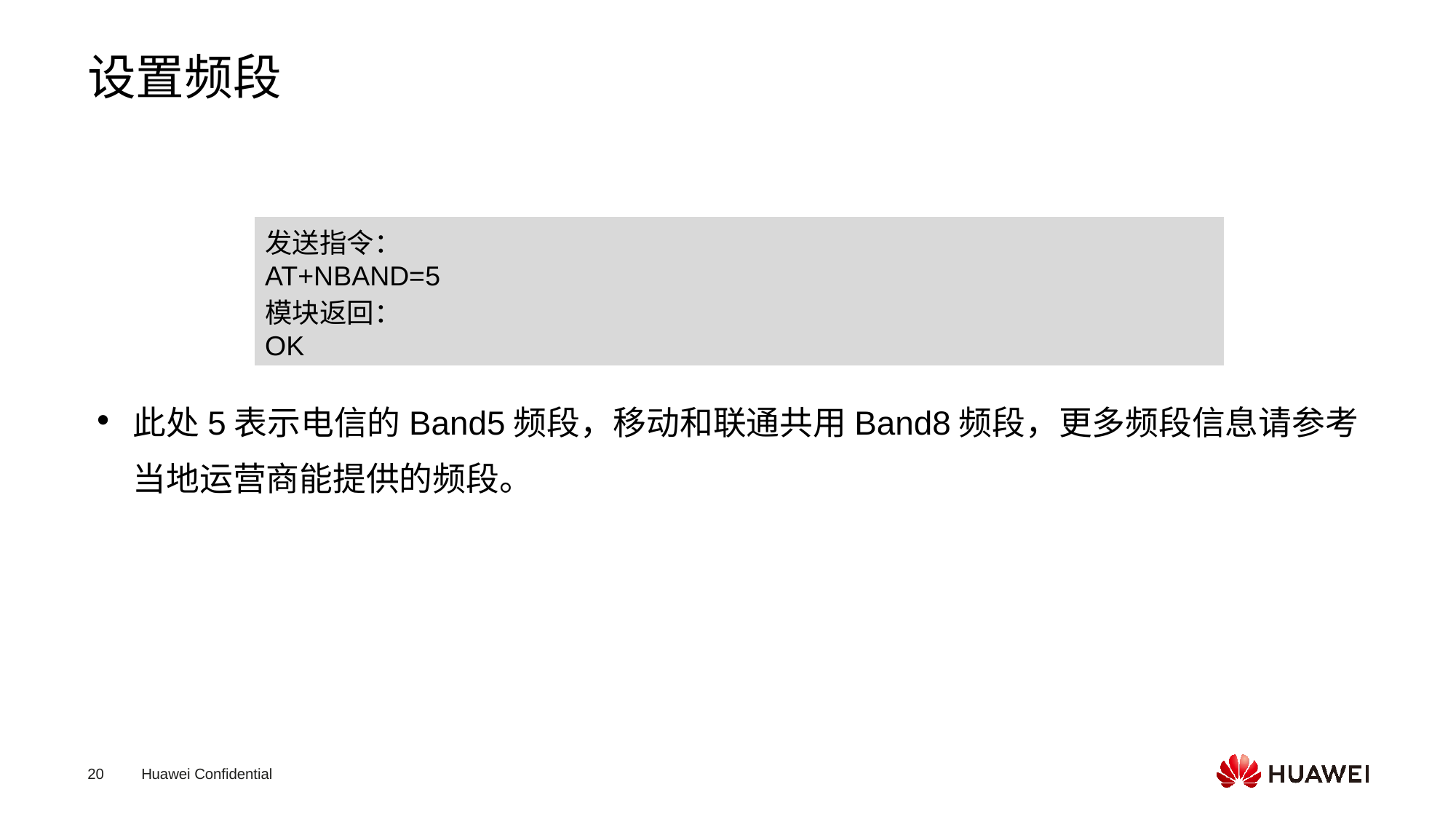

# 设置频段

此处5表示电信的Band5频段，移动和联通共用Band8频段，更多频段信息请参考当地运营商能提供的频段。

| 发送指令： AT+NBAND=5 模块返回： OK |
| --- |